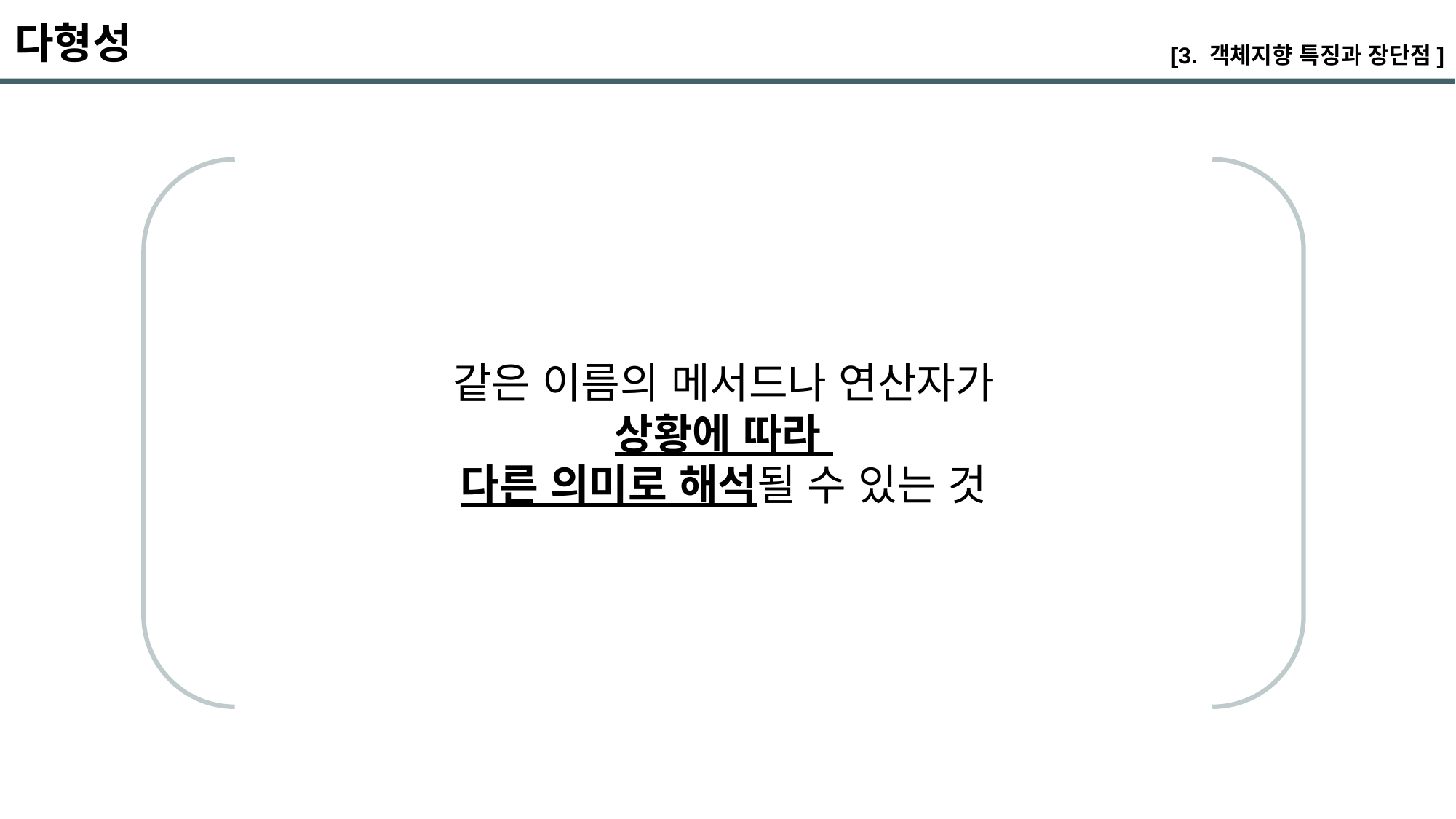

다형성
[3. 객체지향 특징과 장단점]

같은 이름의 메서드나 연산자가
상황에 따라
다른 의미로 해석될 수 있는 것